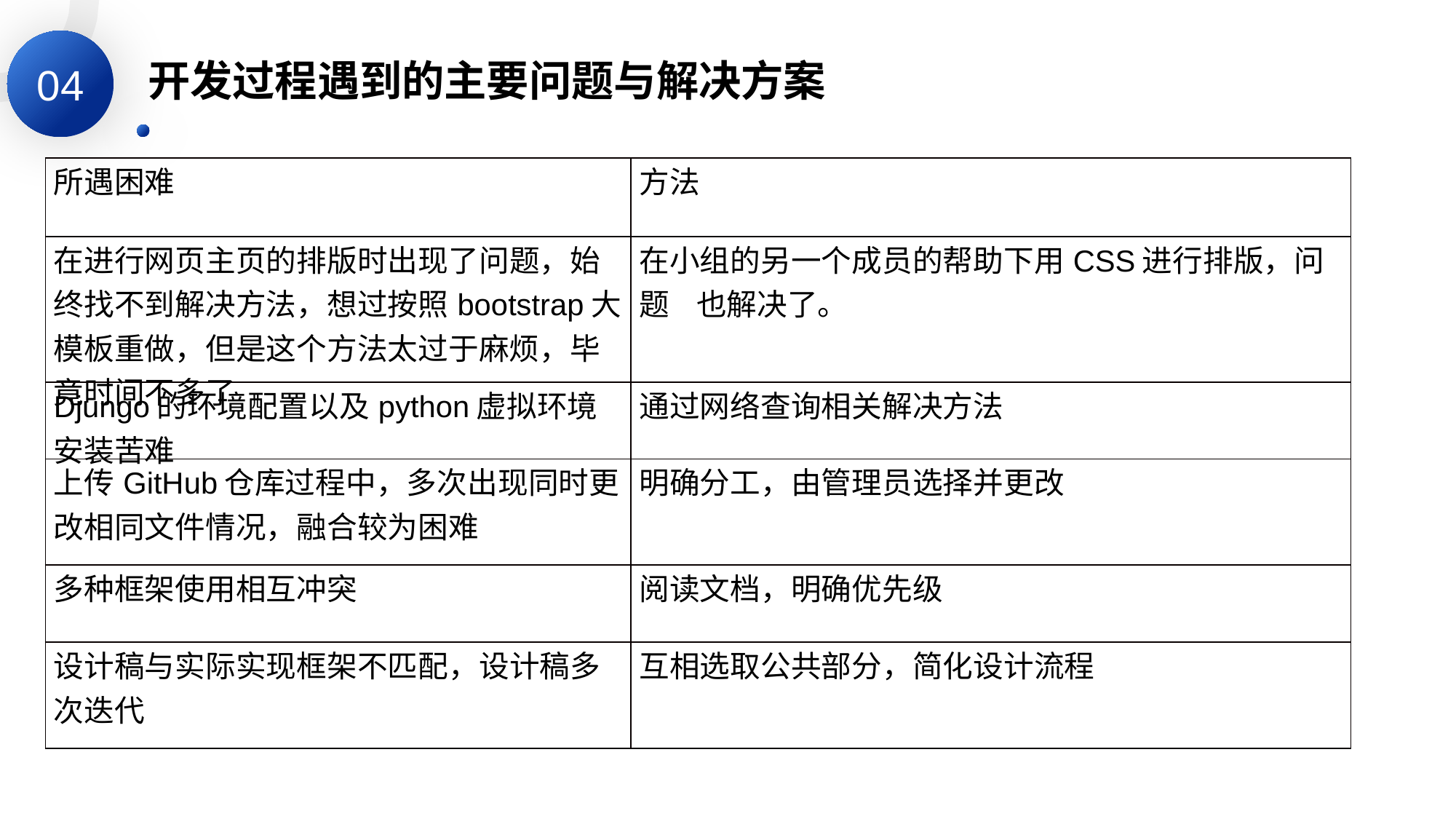

04

开发过程遇到的主要问题与解决方案
| 所遇困难 | 方法 |
| --- | --- |
| 在进行网页主页的排版时出现了问题，始终找不到解决方法，想过按照bootstrap大模板重做，但是这个方法太过于麻烦，毕竟时间不多了 | 在小组的另一个成员的帮助下用CSS进行排版，问题 也解决了。 |
| Djungo的环境配置以及python虚拟环境安装苦难 | 通过网络查询相关解决方法 |
| 上传GitHub仓库过程中，多次出现同时更改相同文件情况，融合较为困难 | 明确分工，由管理员选择并更改 |
| 多种框架使用相互冲突 | 阅读文档，明确优先级 |
| 设计稿与实际实现框架不匹配，设计稿多次迭代 | 互相选取公共部分，简化设计流程 |